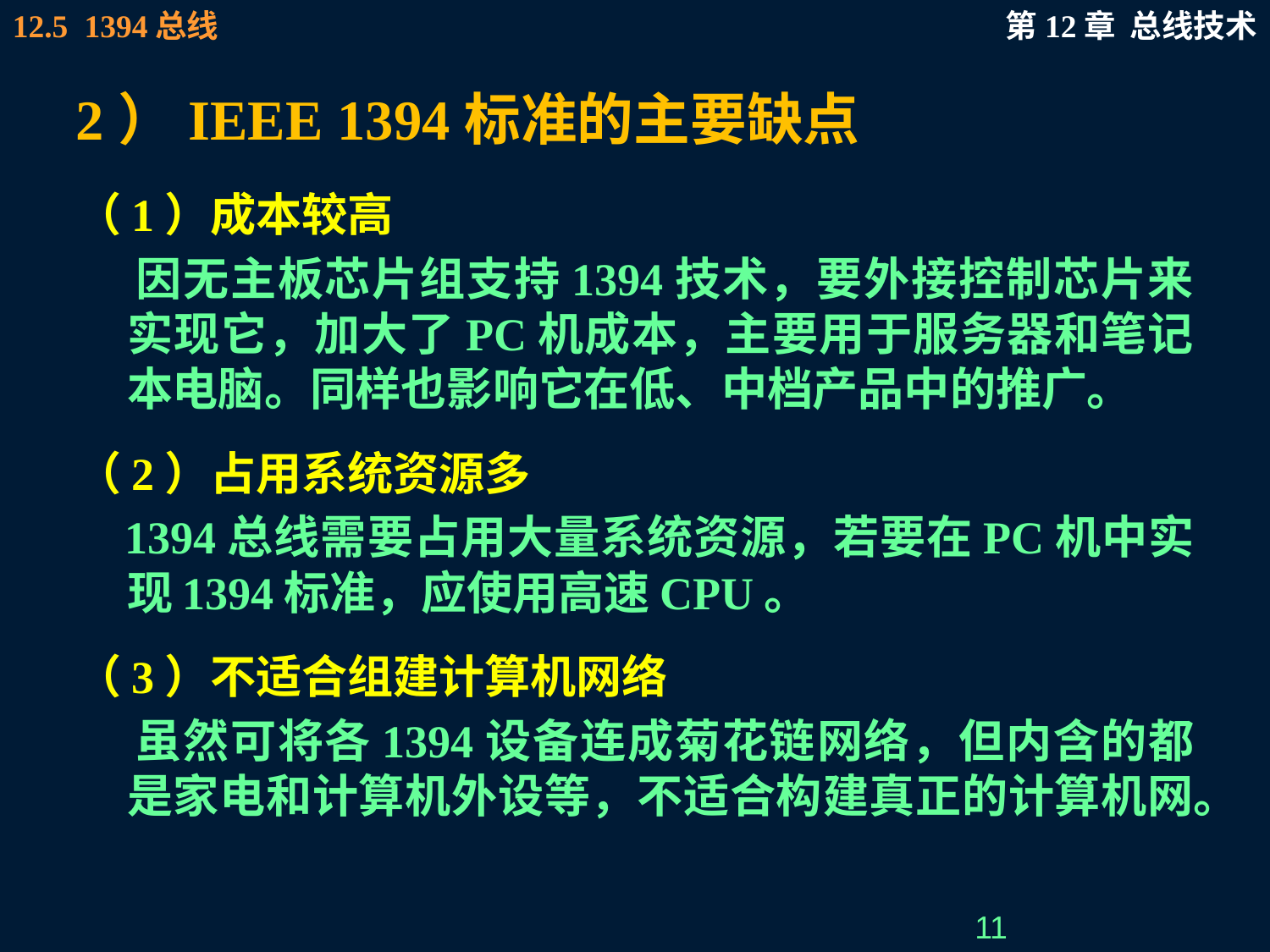

# 2）IEEE 1394标准的主要缺点
（1）成本较高
    因无主板芯片组支持1394技术，要外接控制芯片来实现它，加大了PC机成本，主要用于服务器和笔记本电脑。同样也影响它在低、中档产品中的推广。
（2）占用系统资源多
    1394总线需要占用大量系统资源，若要在PC机中实现1394标准，应使用高速CPU。
（3）不适合组建计算机网络
    虽然可将各1394设备连成菊花链网络，但内含的都是家电和计算机外设等，不适合构建真正的计算机网。